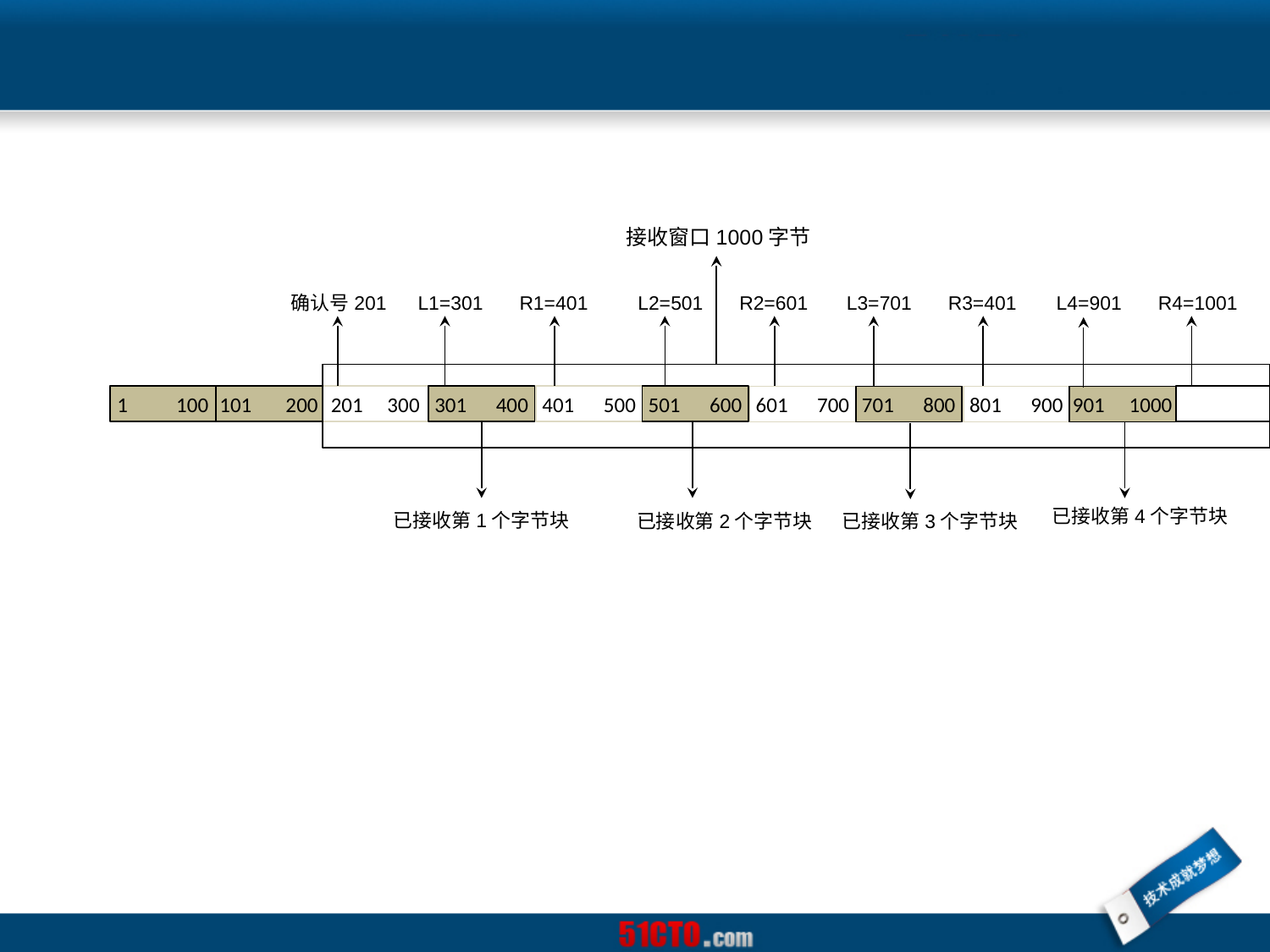

接收窗口1000字节
确认号201
L1=301
R1=401
L2=501
R2=601
L3=701
R3=401
L4=901
R4=1001

501      600
401      500
301      400
101       200
1          100
201     300
601      700
701      800
801      900
901     1000
已接收第4个字节块
已接收第1个字节块
已接收第2个字节块
已接收第3个字节块